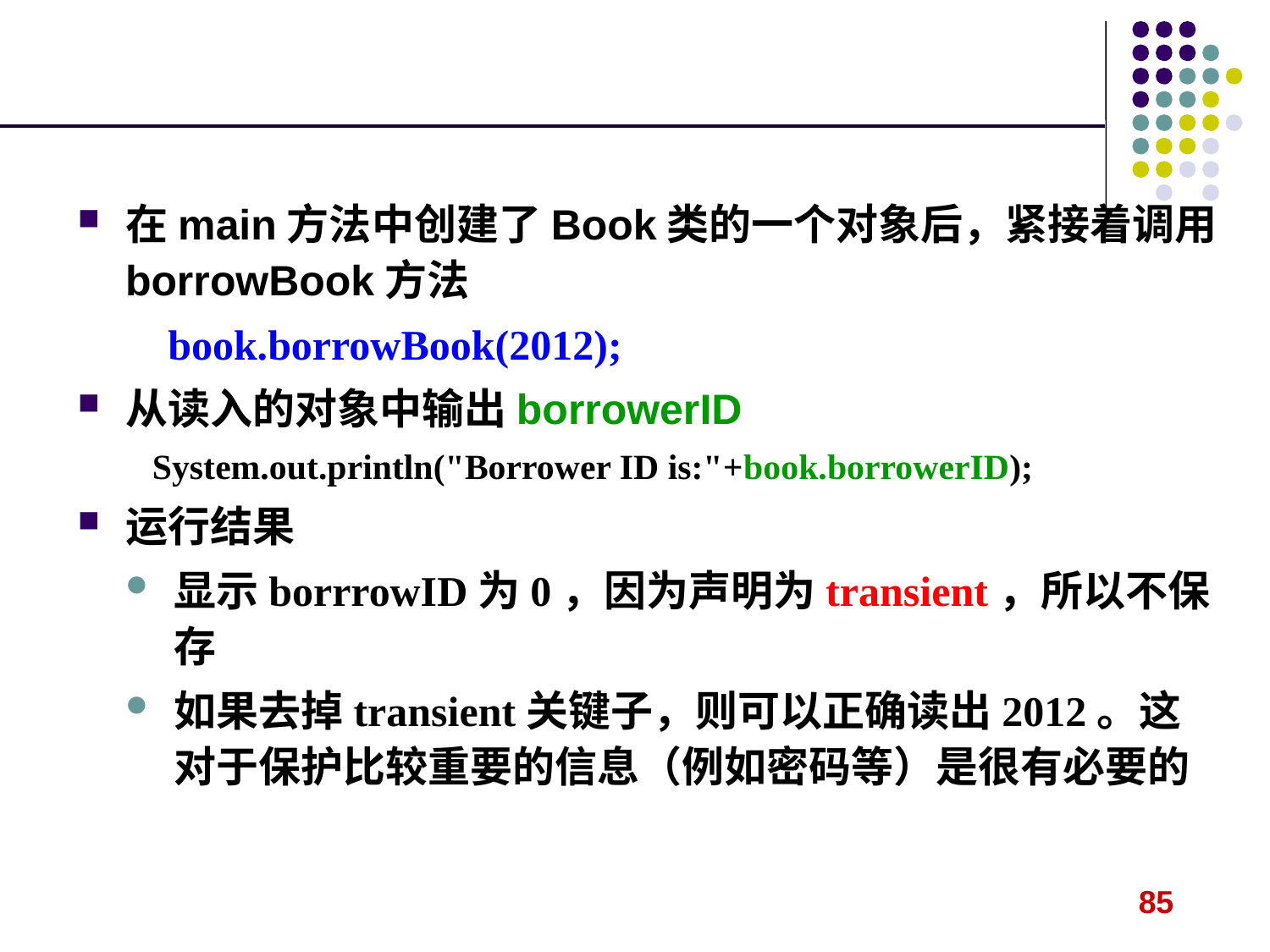

#
在main方法中创建了Book类的一个对象后，紧接着调用borrowBook方法
    book.borrowBook(2012);
从读入的对象中输出borrowerID
   System.out.println("Borrower ID is:"+book.borrowerID);
运行结果
显示borrrowID为0，因为声明为transient，所以不保存
如果去掉transient关键子，则可以正确读出2012。这对于保护比较重要的信息（例如密码等）是很有必要的